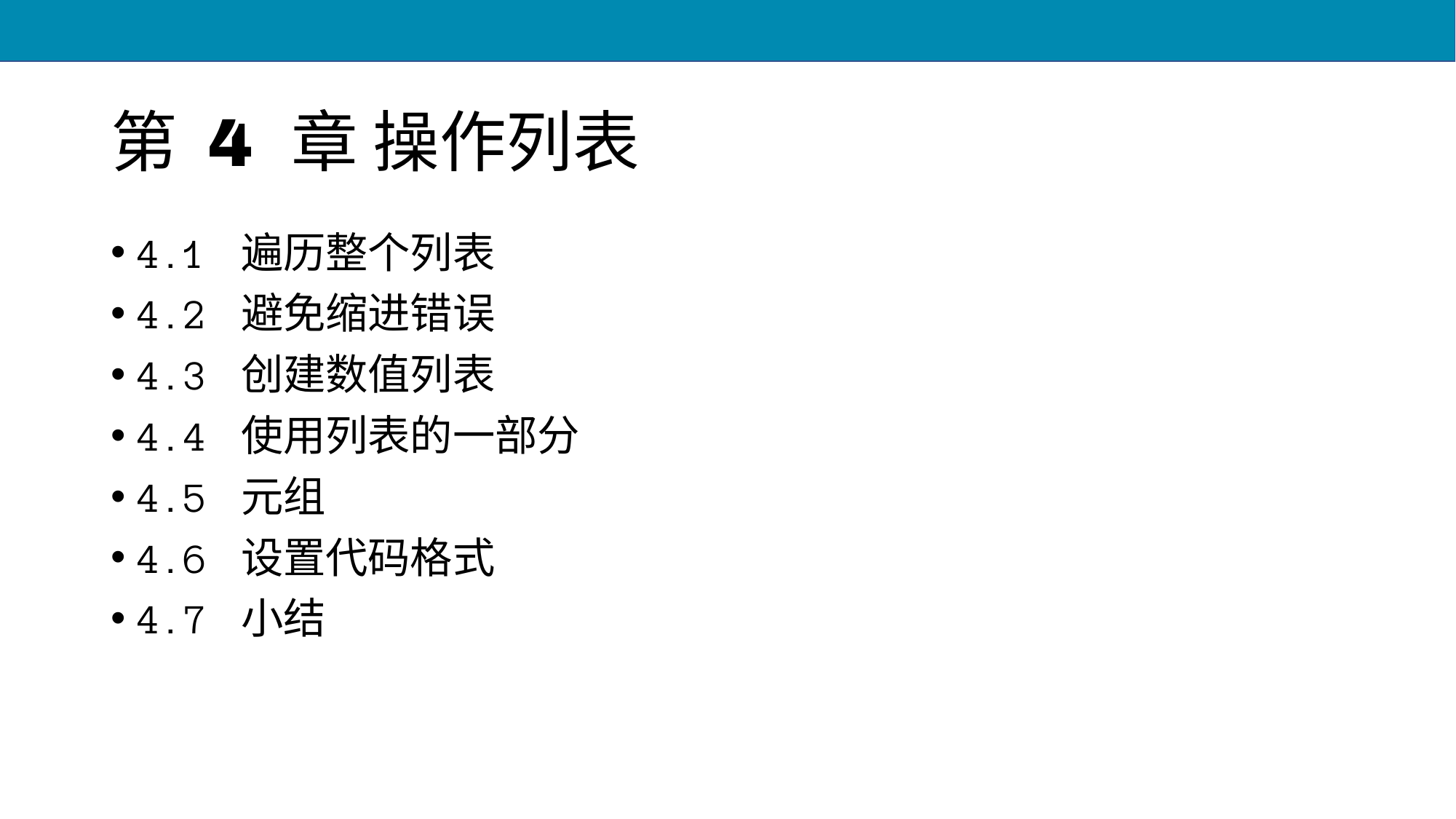

# 第 4 章 操作列表
4.1 遍历整个列表
4.2 避免缩进错误
4.3 创建数值列表
4.4 使用列表的一部分
4.5 元组
4.6 设置代码格式
4.7 小结